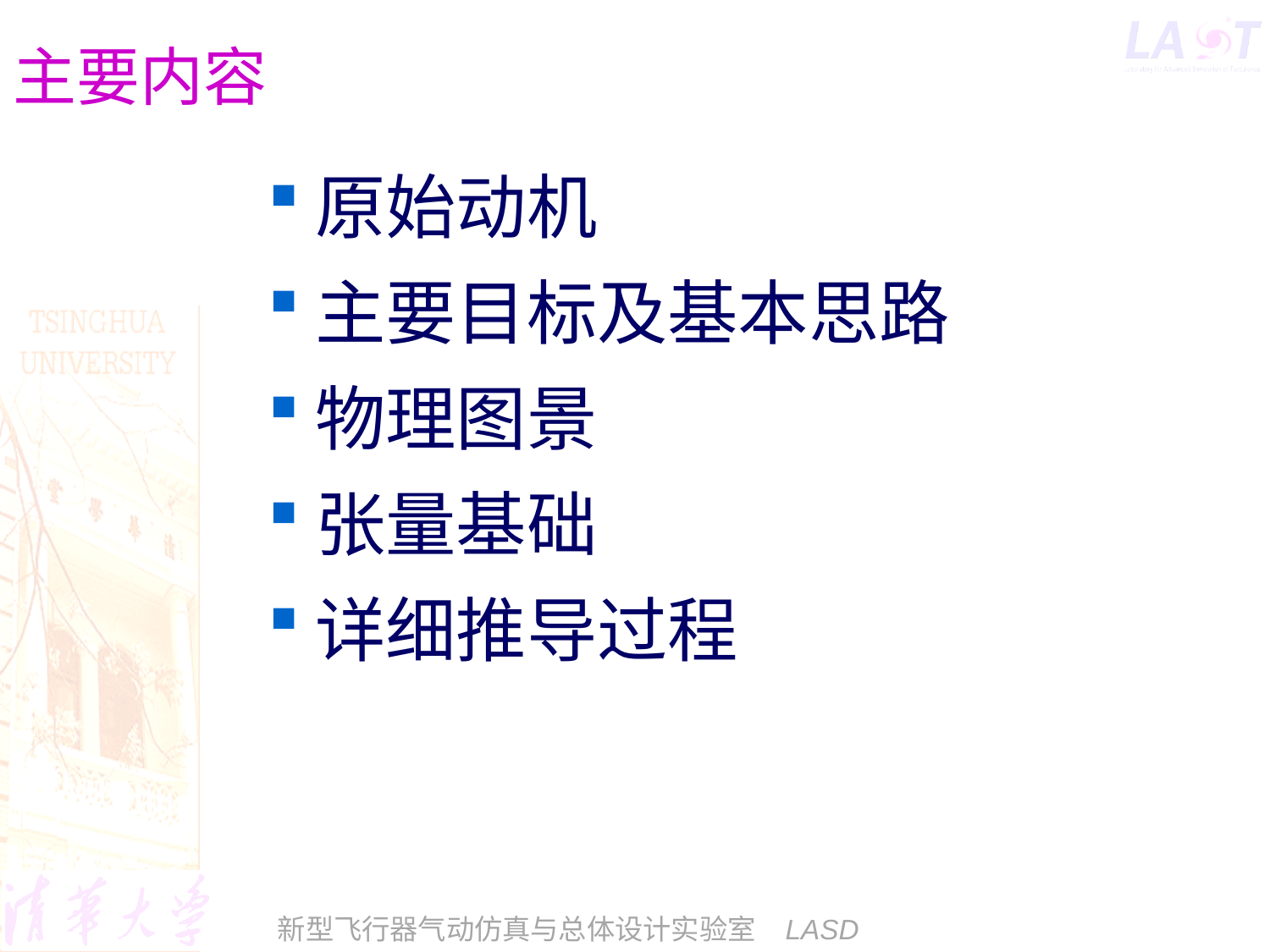

# 主要内容
原始动机
主要目标及基本思路
物理图景
张量基础
详细推导过程